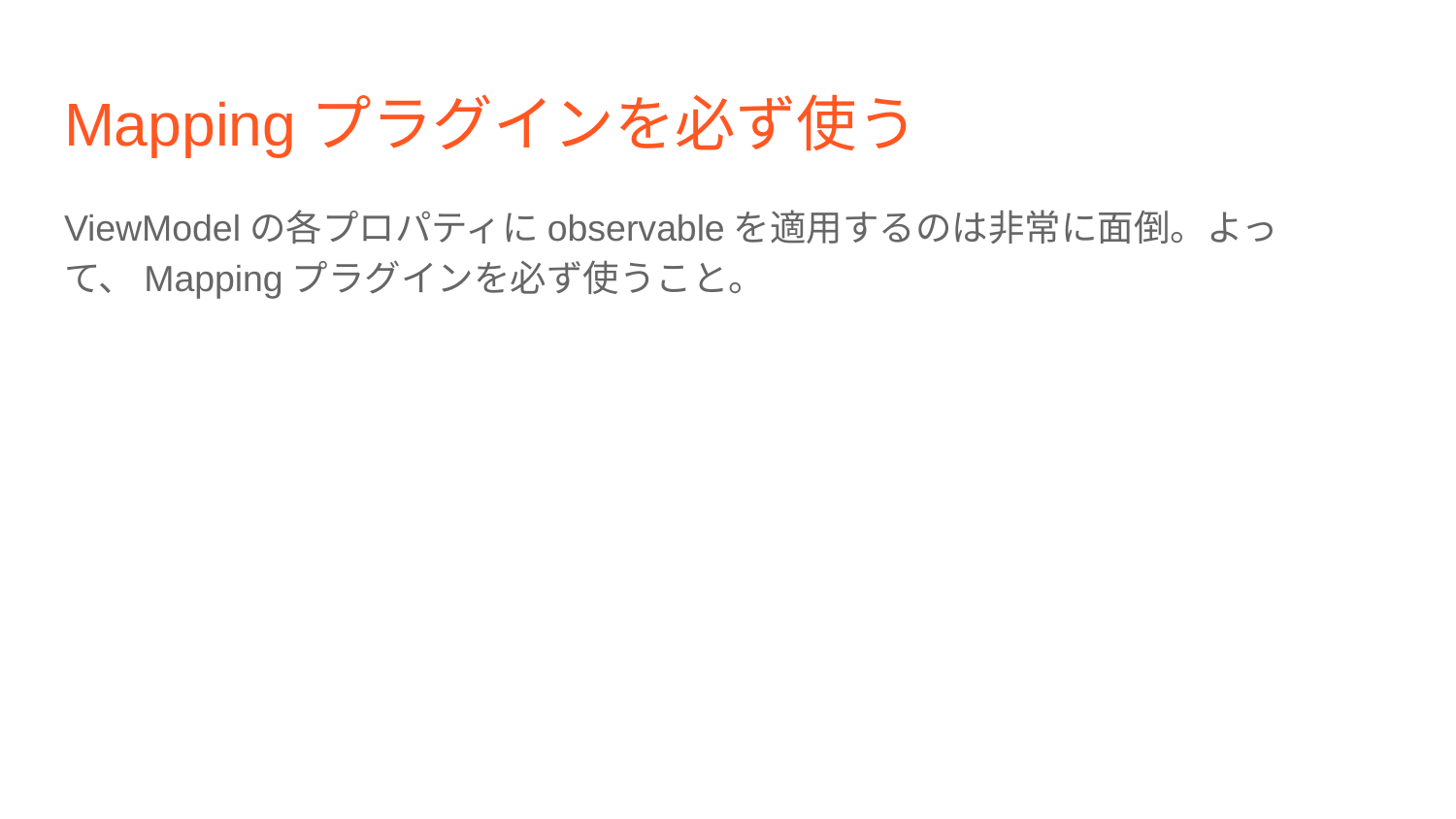

# Mappingプラグインを必ず使う
ViewModelの各プロパティにobservableを適用するのは非常に面倒。よって、Mappingプラグインを必ず使うこと。

var myViewModel = {
    personName: ko.observable('ボブ'),
    personAge: ko.observable(123)
};